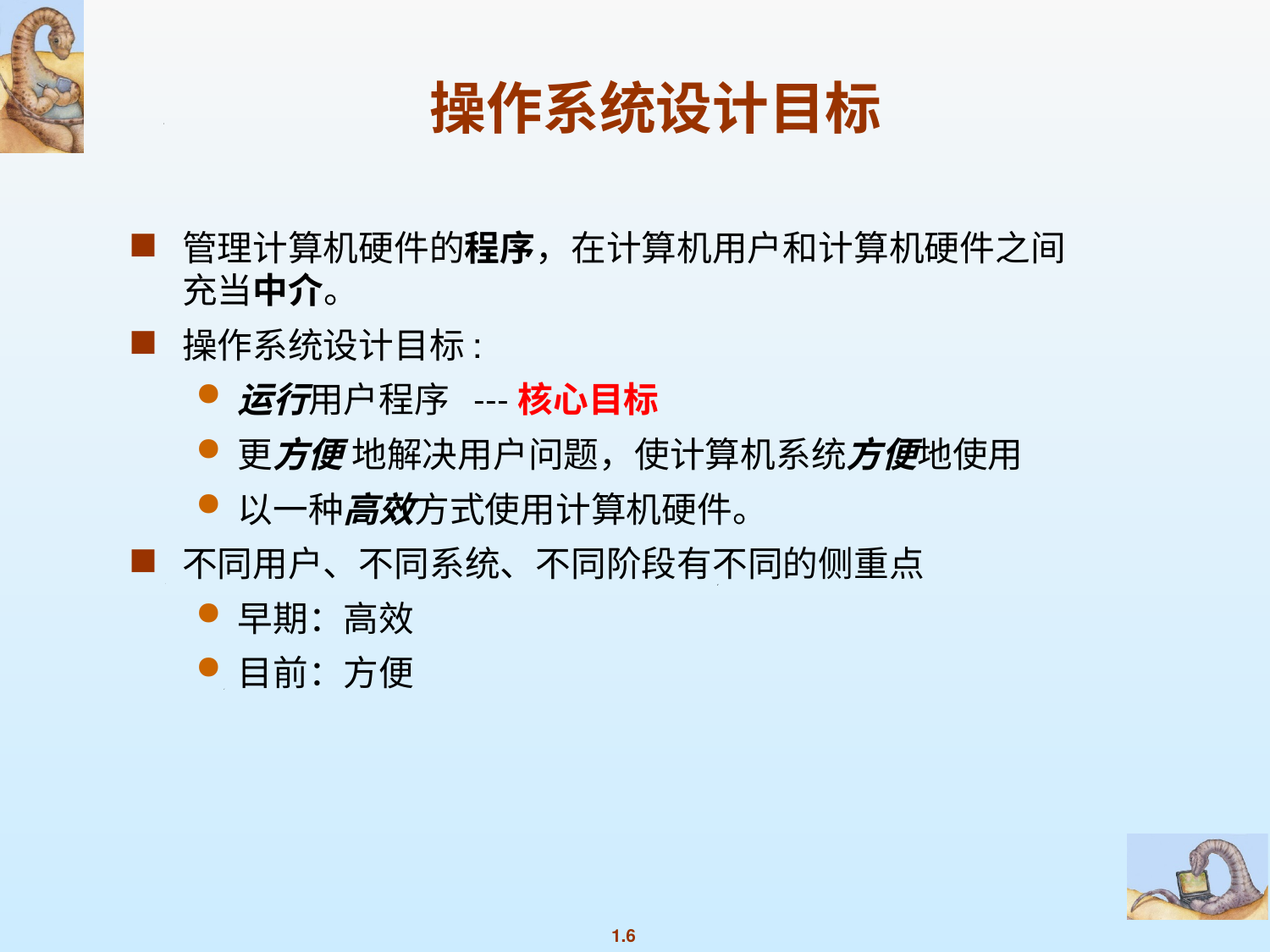

# 操作系统设计目标
管理计算机硬件的程序，在计算机用户和计算机硬件之间充当中介。
操作系统设计目标:
运行用户程序  ---核心目标
更方便 地解决用户问题，使计算机系统方便地使用
以一种高效方式使用计算机硬件。
不同用户、不同系统、不同阶段有不同的侧重点
早期：高效
目前：方便